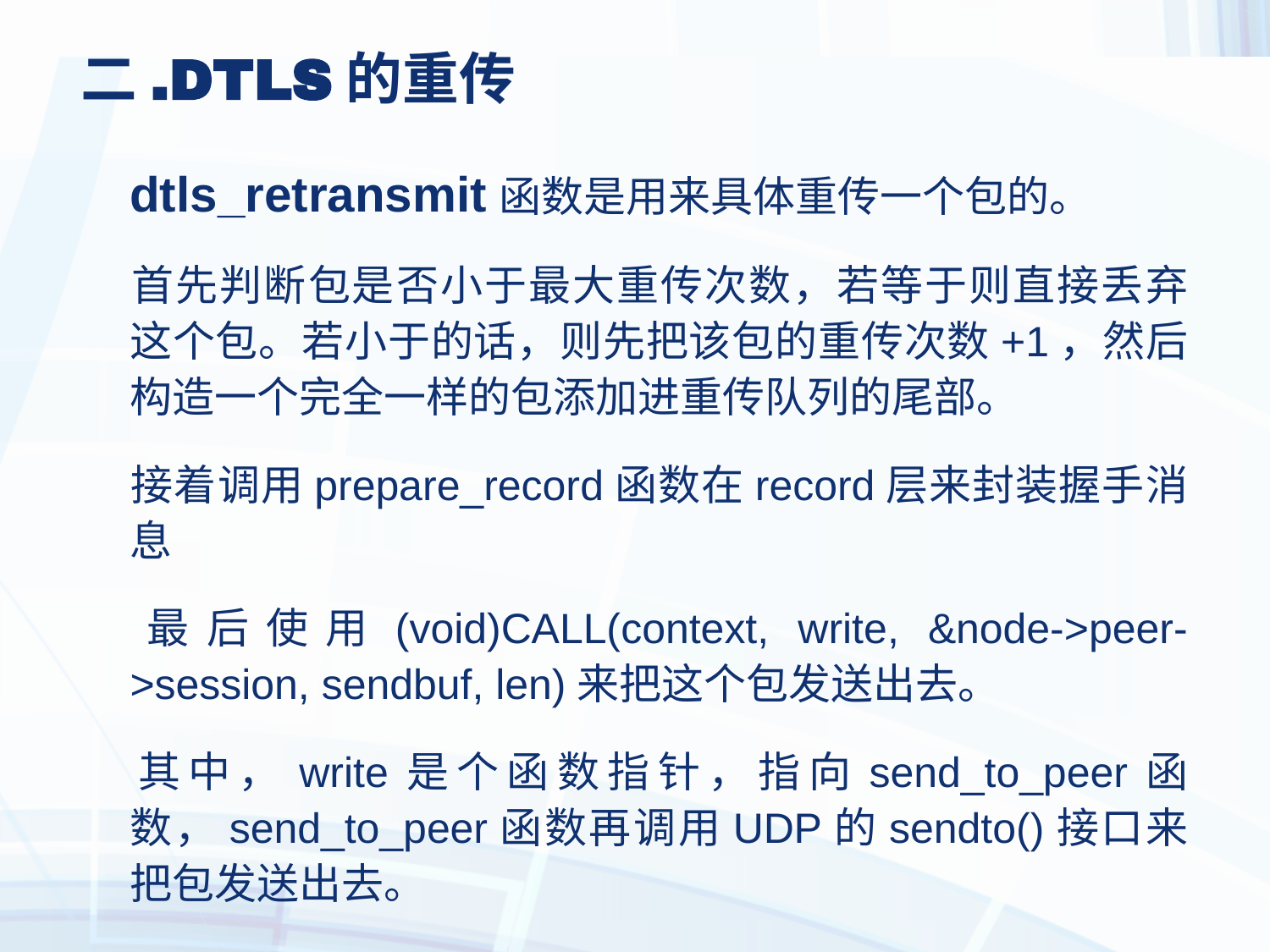

# 二.DTLS的重传
	dtls_retransmit函数是用来具体重传一个包的。
	首先判断包是否小于最大重传次数，若等于则直接丢弃这个包。若小于的话，则先把该包的重传次数+1，然后构造一个完全一样的包添加进重传队列的尾部。
	接着调用prepare_record函数在record层来封装握手消息
	最后使用(void)CALL(context, write, &node->peer->session, sendbuf, len)来把这个包发送出去。
	其中，write是个函数指针，指向send_to_peer函数，send_to_peer函数再调用UDP的sendto()接口来把包发送出去。